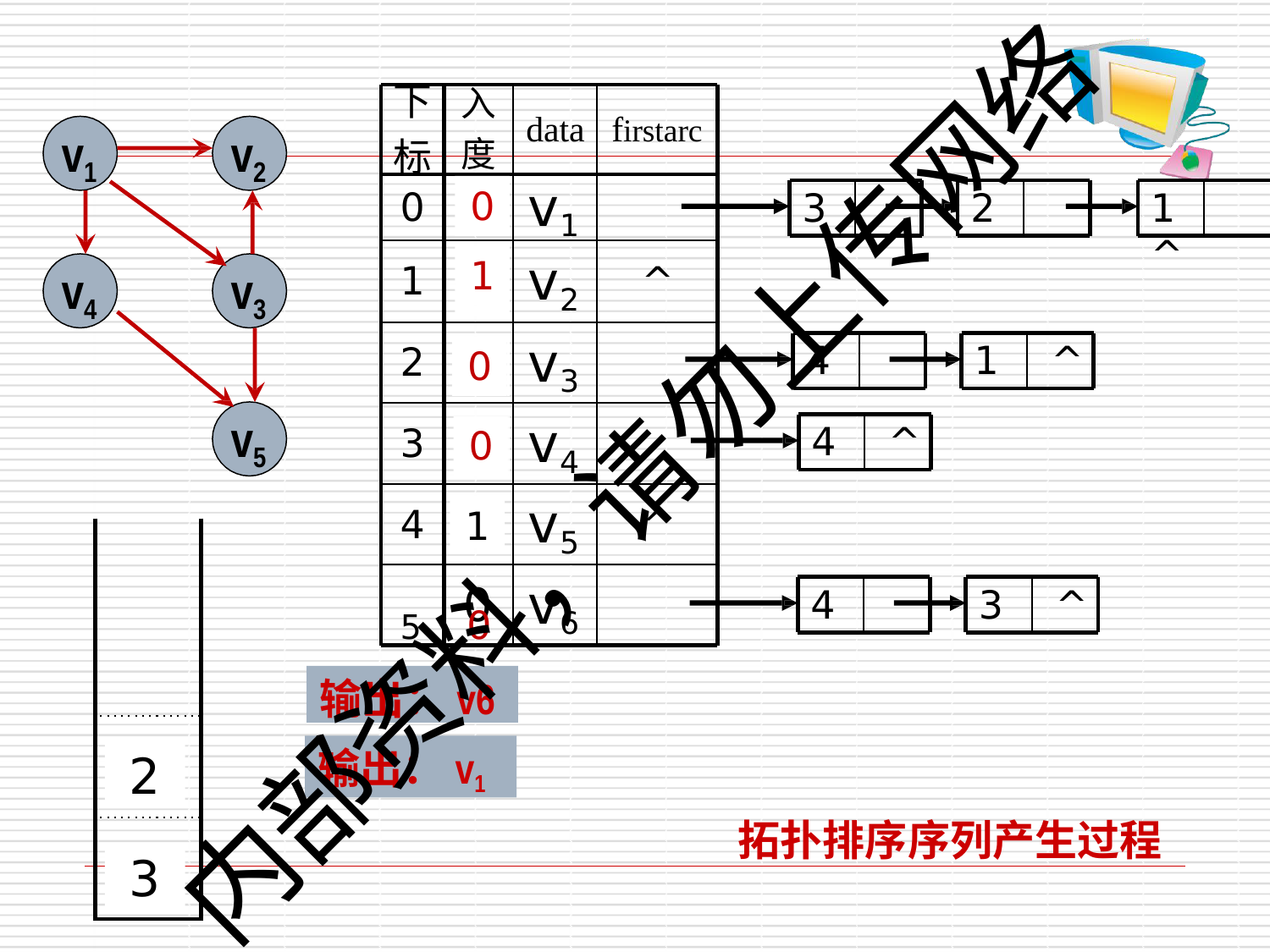

下 标
入 度

data
firstarc

v1
v2

v1

0
0

0
3
2
1	^

v2

1
0

1
^
v4
v3
2

v3

0

4
1	^

2
0
1

v5
v4
0

4	^

3
0
1
内部资料，请勿上传网络

v5
0
1
4
^

v6
0

4
3	^
5	0

输出：v6

输出：v1
2
拓扑排序序列产生过程

0
3